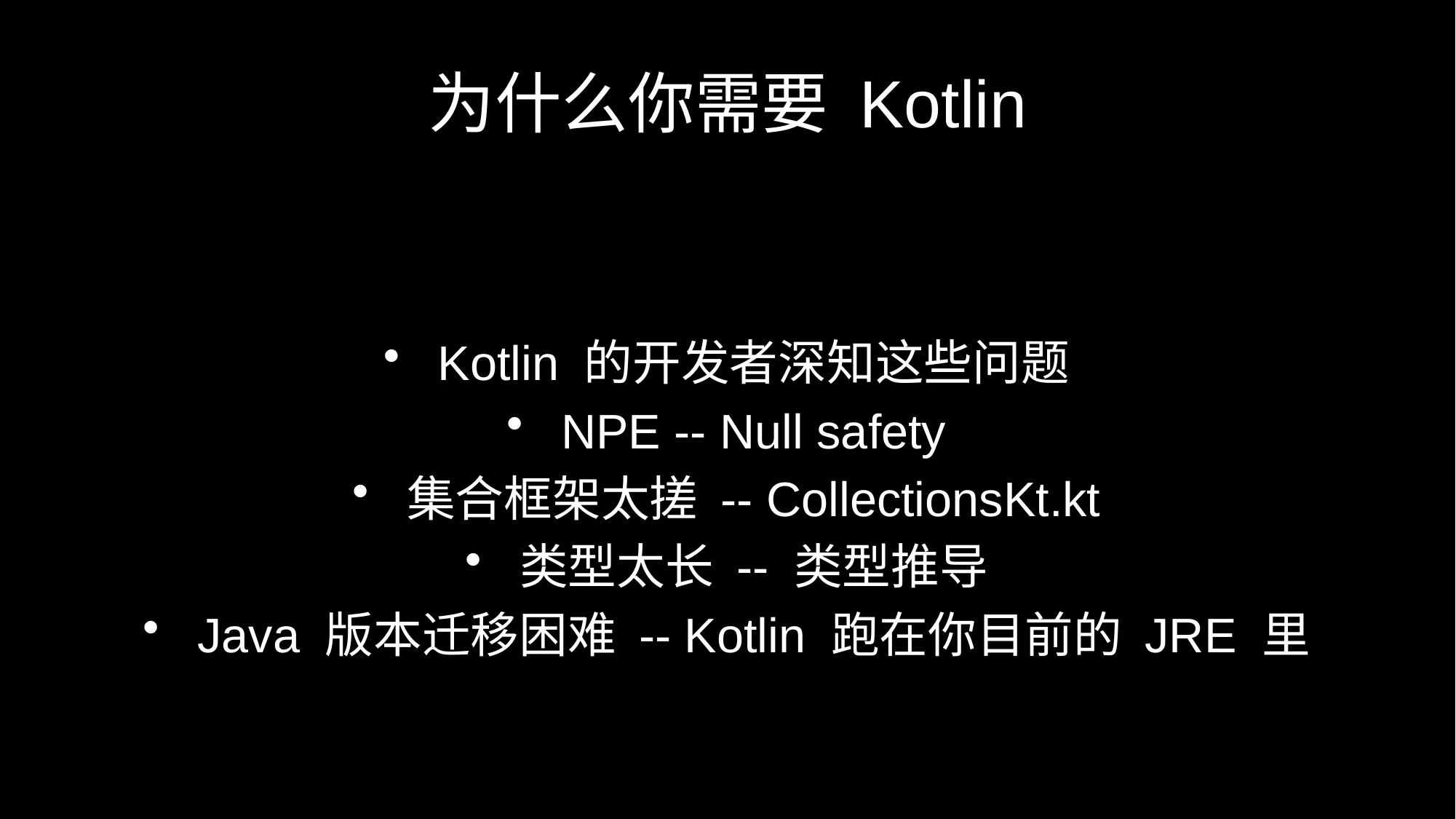

# 为什么你需要 Kotlin
Kotlin 的开发者深知这些问题
NPE -- Null safety
集合框架太搓 -- CollectionsKt.kt
类型太长 -- 类型推导
Java 版本迁移困难 -- Kotlin 跑在你目前的 JRE 里